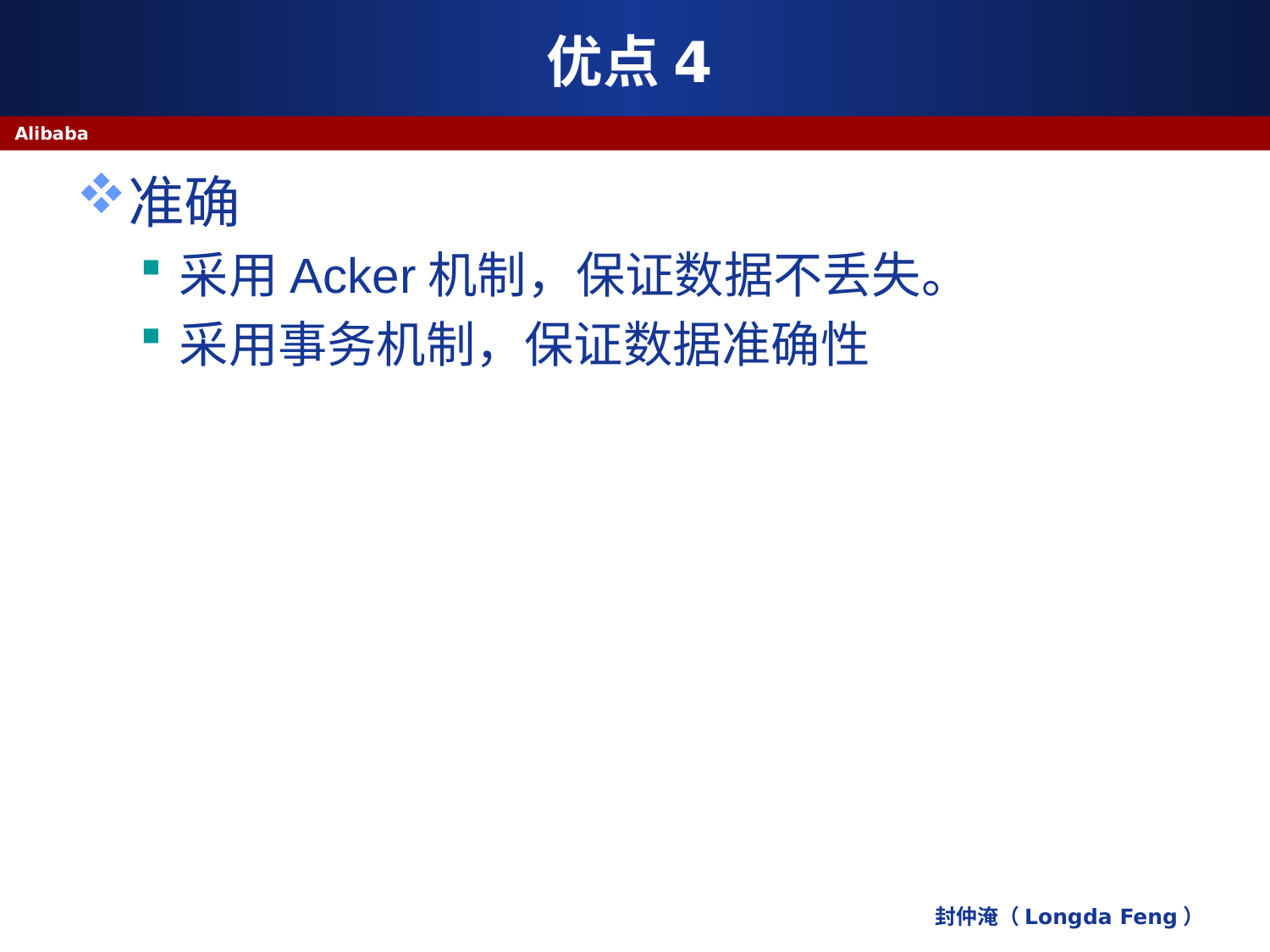

# 优点4
Alibaba
准确
采用Acker机制，保证数据不丢失。
采用事务机制，保证数据准确性
封仲淹（Longda Feng）